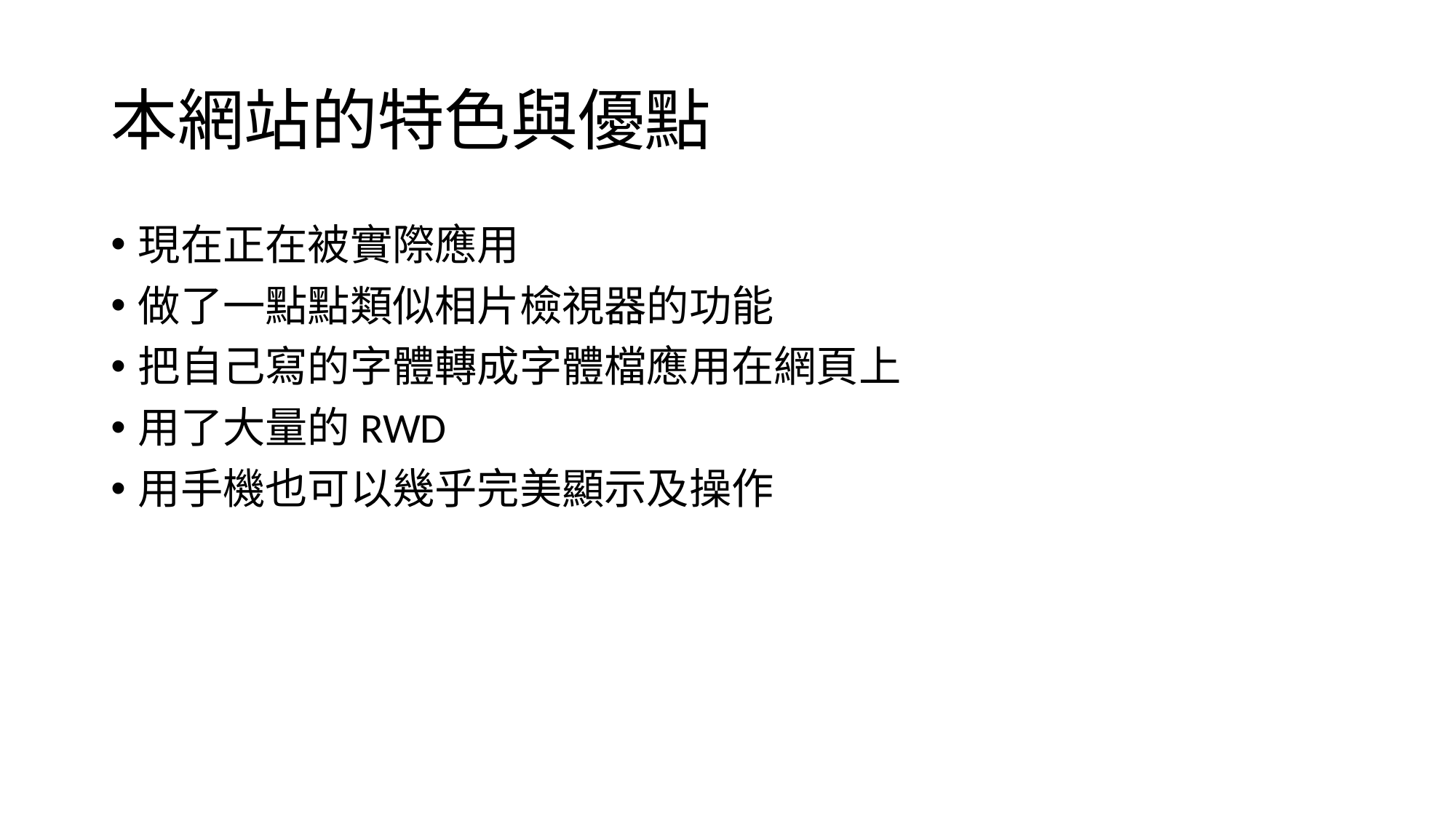

# 本網站的特色與優點
現在正在被實際應用
做了一點點類似相片檢視器的功能
把自己寫的字體轉成字體檔應用在網頁上
用了大量的RWD
用手機也可以幾乎完美顯示及操作